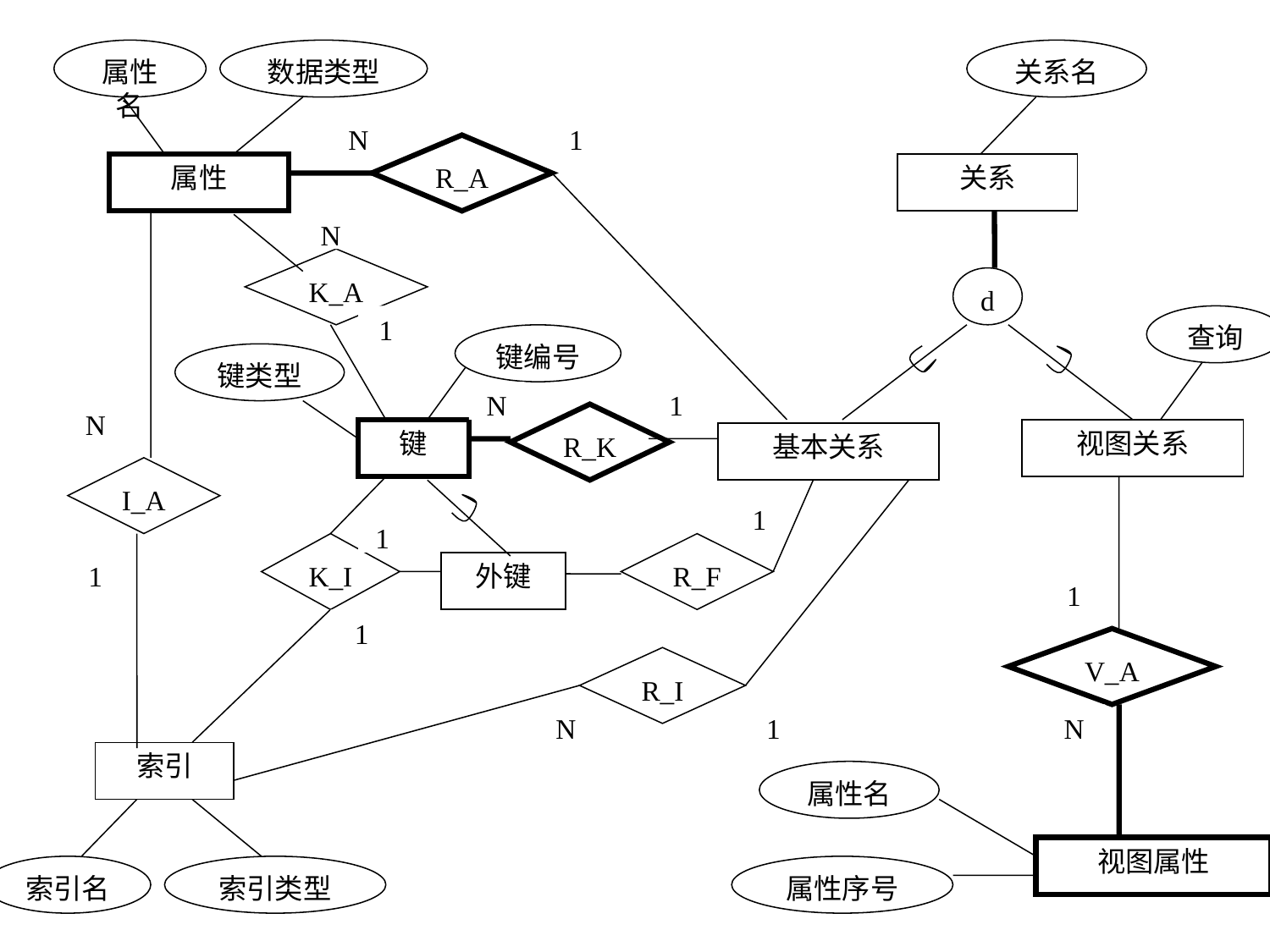

属性名
数据类型

R_A
属性

关系名

关系

d

视图关系
基本关系
R_K

K_A

键编号
键类型

键

K_I
R_F

外键

I_A

索引

R_I

索引名
索引类型

V_A

属性名

视图属性
属性序号

N
1
N
1
N
1
1
1
1
1
N
N
1
1
N

查询